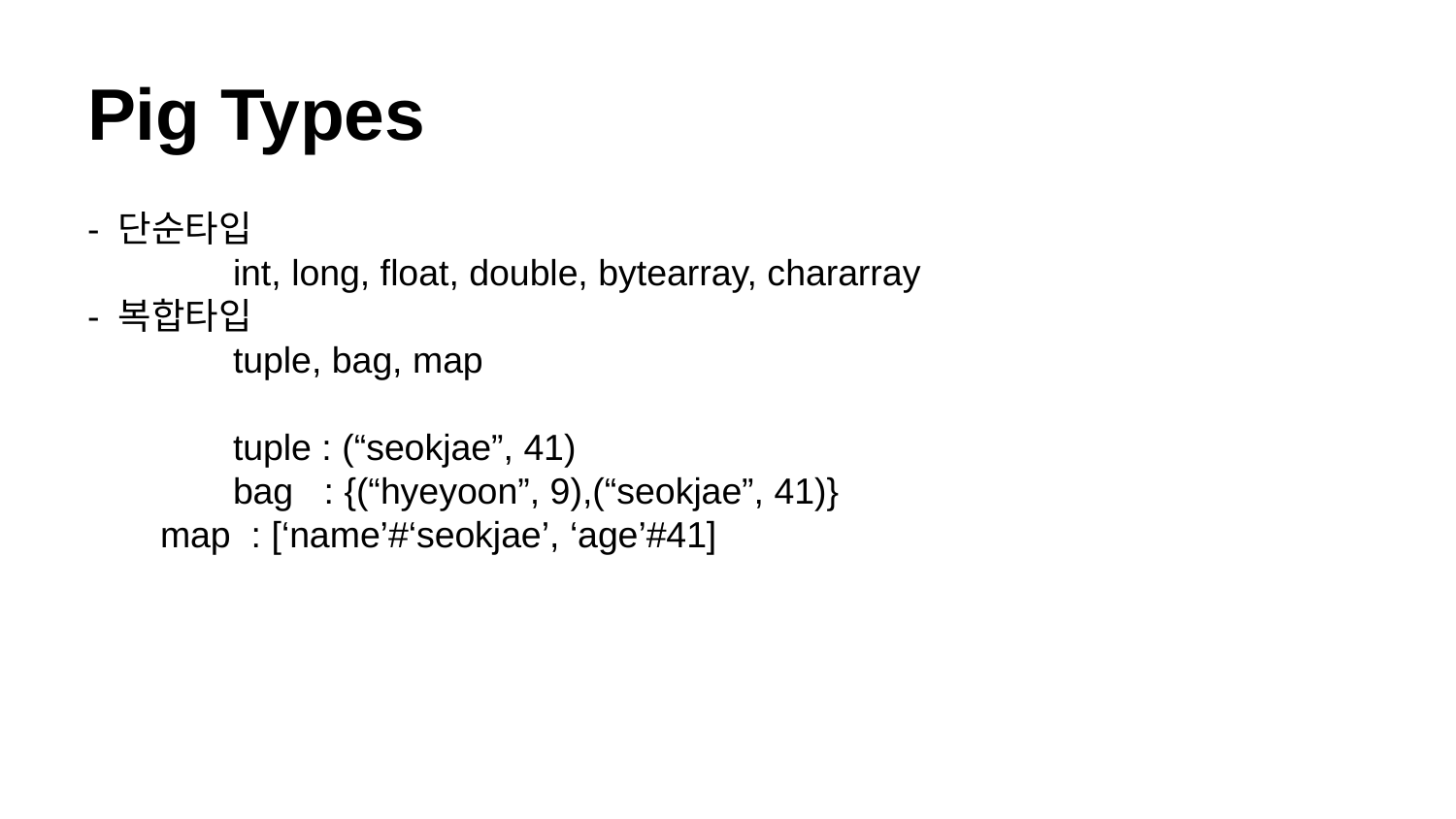

# Pig Types
- 단순타입
	int, long, float, double, bytearray, chararray
- 복합타입
	tuple, bag, map

	tuple : (“seokjae”, 41)
	bag   : {(“hyeyoon”, 9),(“seokjae”, 41)}
map  : [‘name’#‘seokjae’, ‘age’#41]